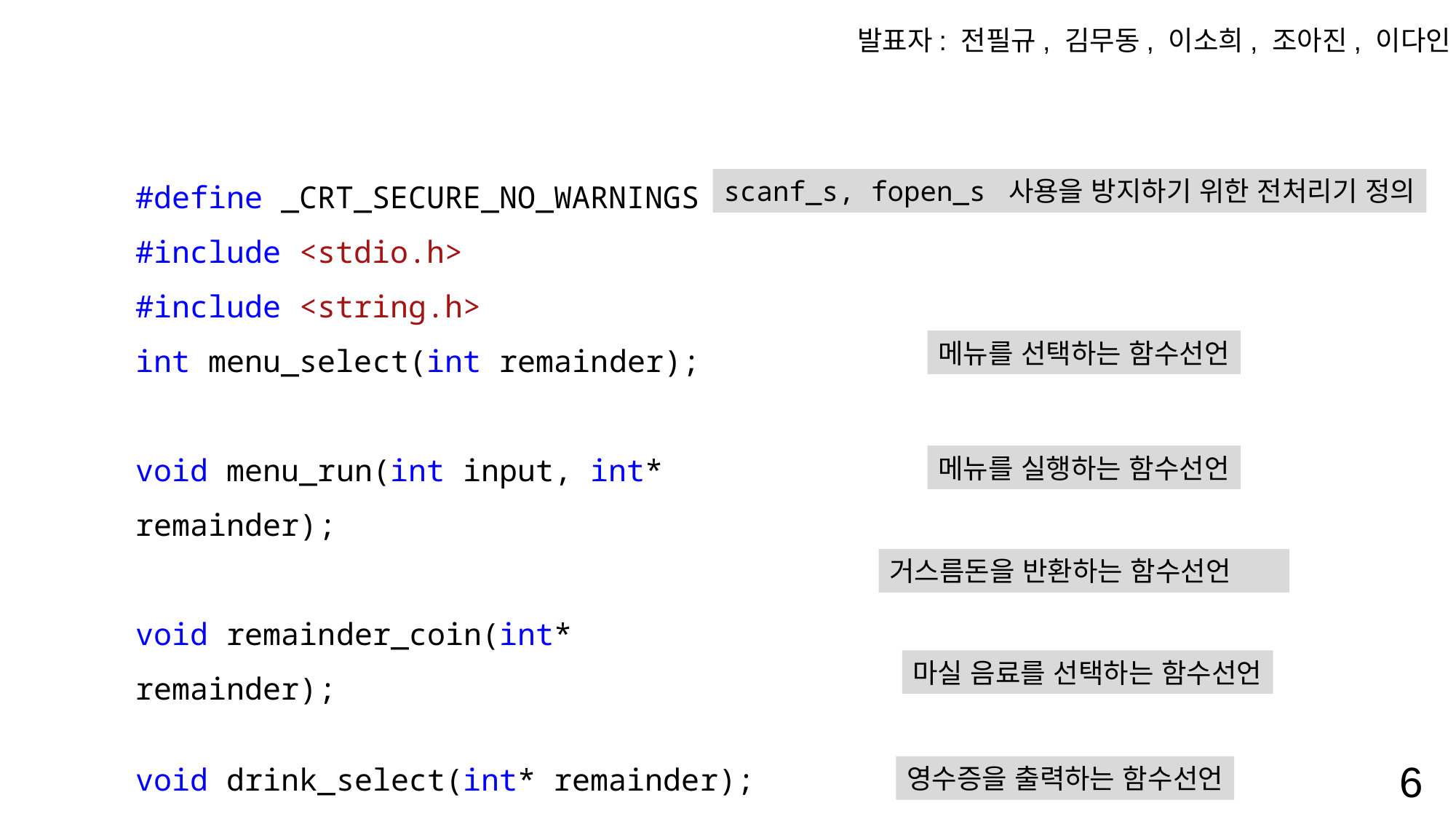

발표자: 전필규, 김무동, 이소희, 조아진, 이다인

#define _CRT_SECURE_NO_WARNINGS
#include <stdio.h>
#include <string.h>
int menu_select(int remainder);

void menu_run(int input, int* remainder);

void remainder_coin(int* remainder);

void drink_select(int* remainder);

void print_receipt(int* remainder);
scanf_s, fopen_s 사용을 방지하기 위한 전처리기 정의
메뉴를 선택하는 함수선언
메뉴를 실행하는 함수선언
거스름돈을 반환하는 함수선언
마실 음료를 선택하는 함수선언
6
영수증을 출력하는 함수선언